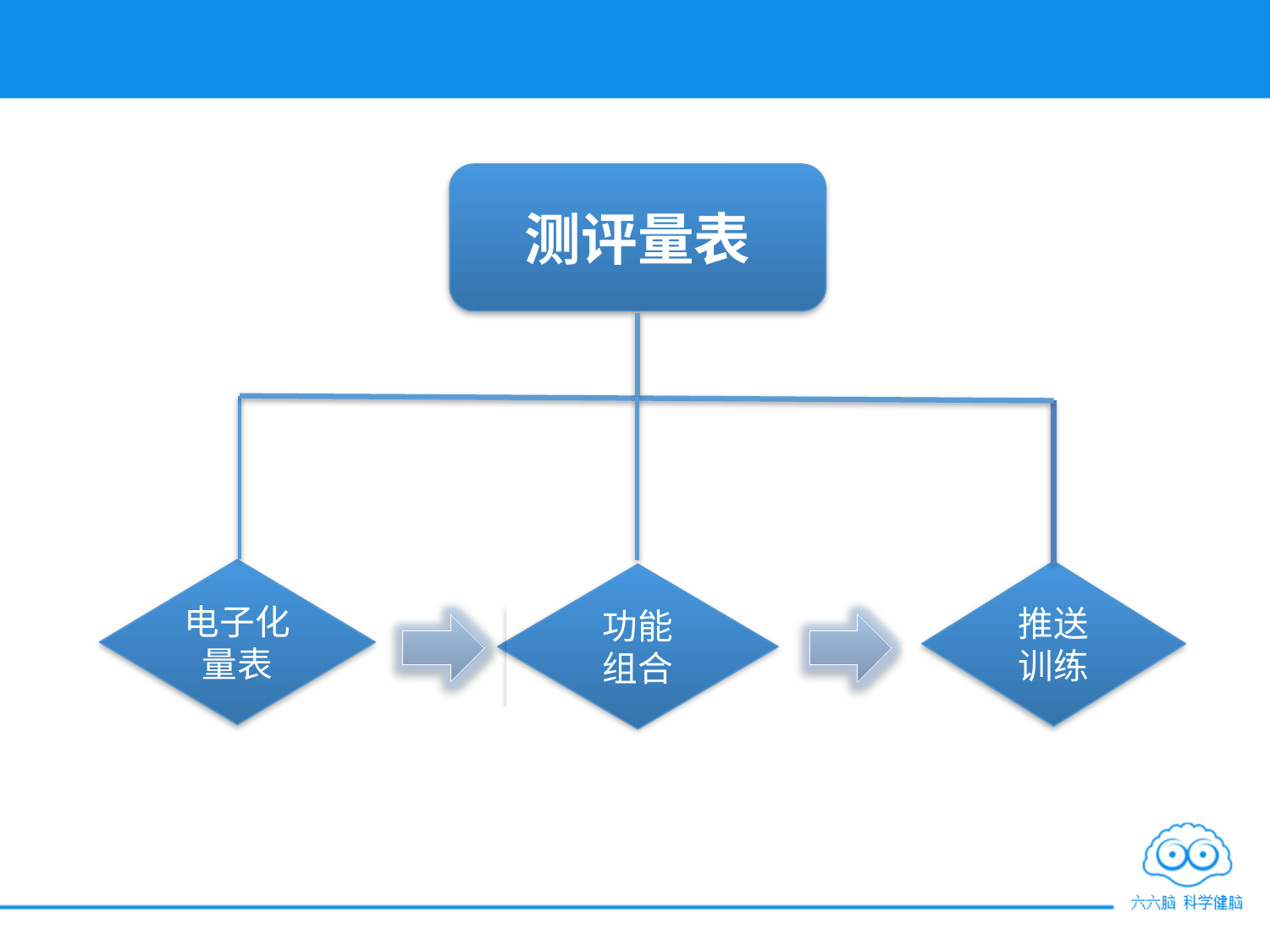

测评量表
电子化
量表
推送
训练
功能
组合